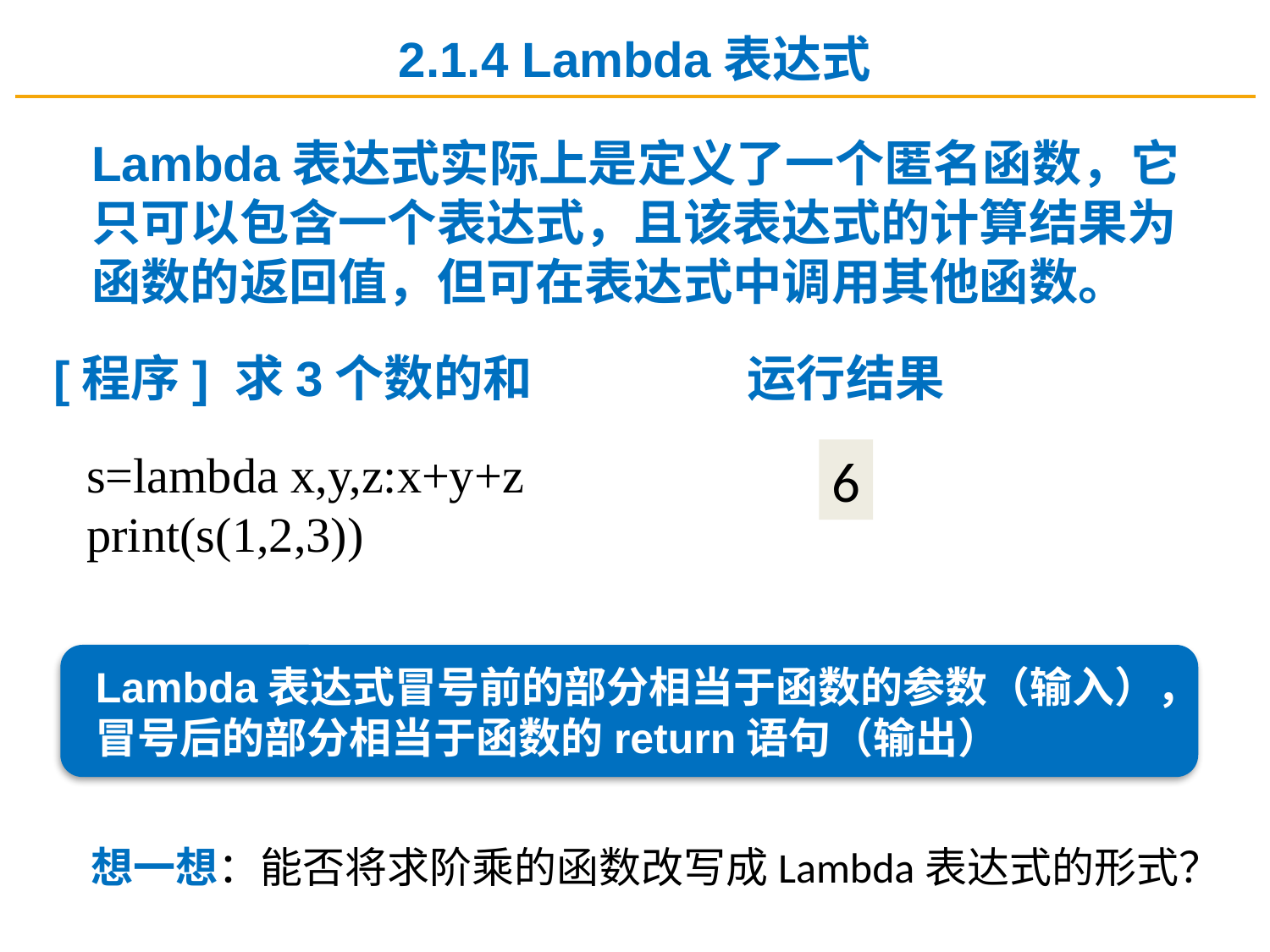

2.1.4 Lambda表达式
Lambda表达式实际上是定义了一个匿名函数，它只可以包含一个表达式，且该表达式的计算结果为函数的返回值，但可在表达式中调用其他函数。
[程序] 求3个数的和
运行结果
s=lambda x,y,z:x+y+z
print(s(1,2,3))
6

Lambda表达式冒号前的部分相当于函数的参数（输入），冒号后的部分相当于函数的return语句（输出）
想一想：能否将求阶乘的函数改写成Lambda表达式的形式？集合，只能用st()，不能用{}